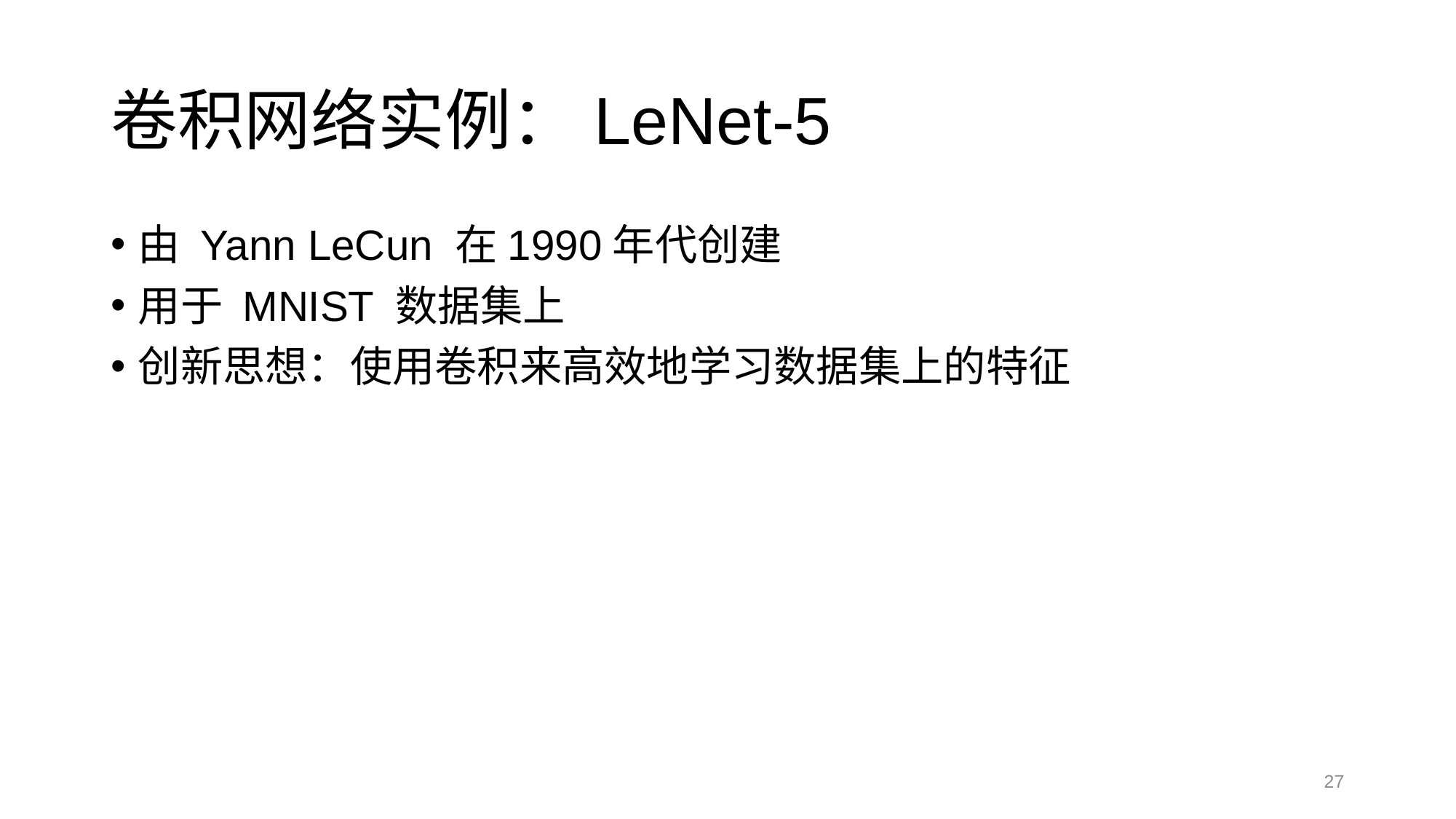

# 卷积网络实例：LeNet-5
由 Yann LeCun 在1990年代创建
用于 MNIST 数据集上
创新思想：使用卷积来高效地学习数据集上的特征
27